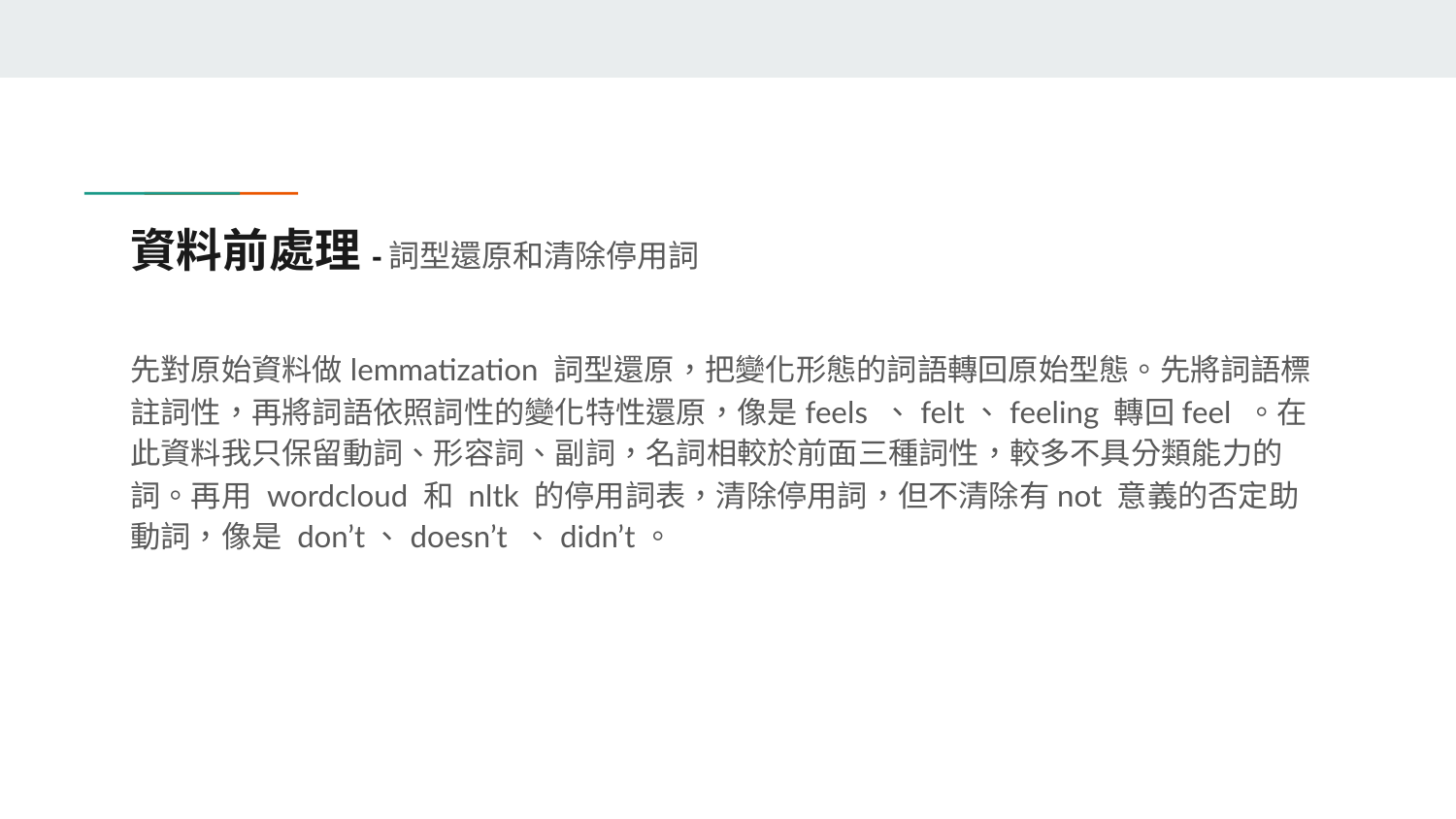

# 資料前處理-詞型還原和清除停用詞
先對原始資料做lemmatization 詞型還原，把變化形態的詞語轉回原始型態。先將詞語標註詞性，再將詞語依照詞性的變化特性還原，像是feels 、felt、feeling 轉回feel 。在此資料我只保留動詞、形容詞、副詞，名詞相較於前面三種詞性，較多不具分類能力的詞。再用 wordcloud 和 nltk 的停用詞表，清除停用詞，但不清除有not 意義的否定助動詞，像是 don’t、doesn’t 、didn’t。